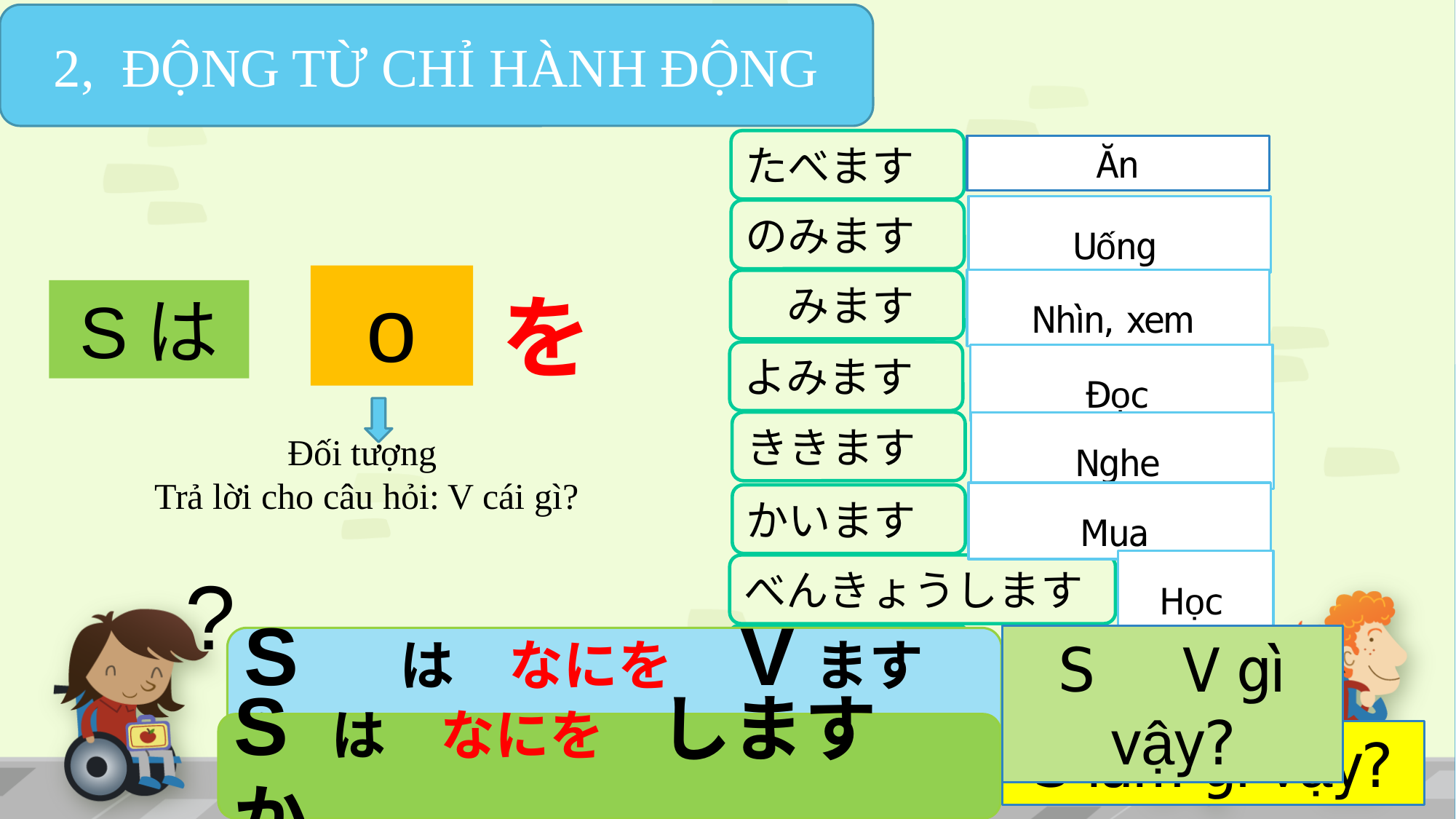

2,  ĐỘNG TỪ CHỈ HÀNH ĐỘNG
たべます
Ăn
Uống
のみます
o
Nhìn, xem
　みます
を
Sは
よみます
Đọc

ききます
Nghe
Đối tượng
 Trả lời cho câu hỏi: V cái gì?
Mua
かいます
Học
?
べんきょうします
します
S　V gì vậy?
S　は　なにを　Vますか。
S は　なにを　しますか。
S làm gì vậy?